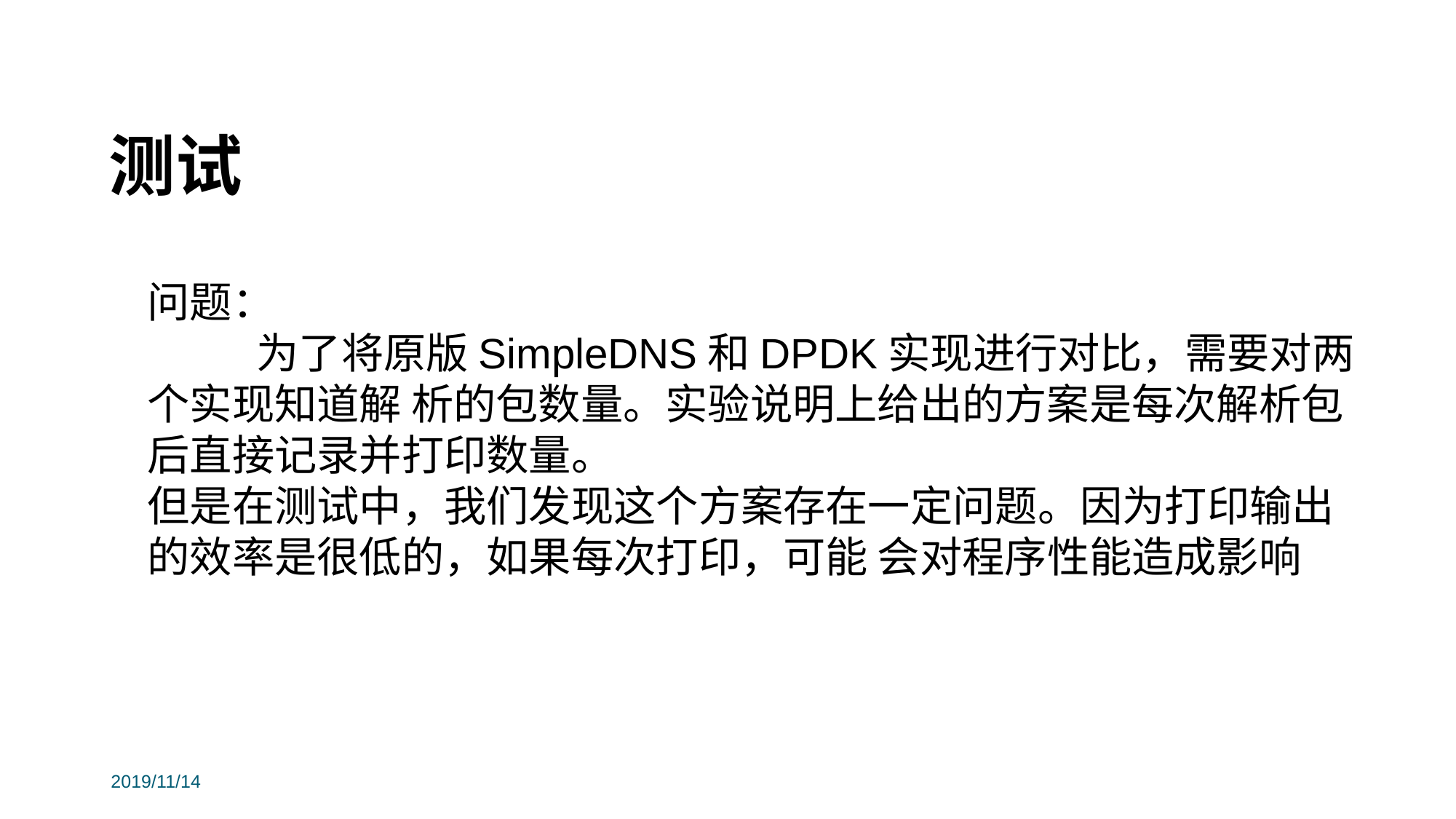

# 测试
问题：
	为了将原版SimpleDNS和DPDK实现进行对比，需要对两个实现知道解 析的包数量。实验说明上给出的方案是每次解析包后直接记录并打印数量。
但是在测试中，我们发现这个方案存在一定问题。因为打印输出的效率是很低的，如果每次打印，可能 会对程序性能造成影响
2019/11/14